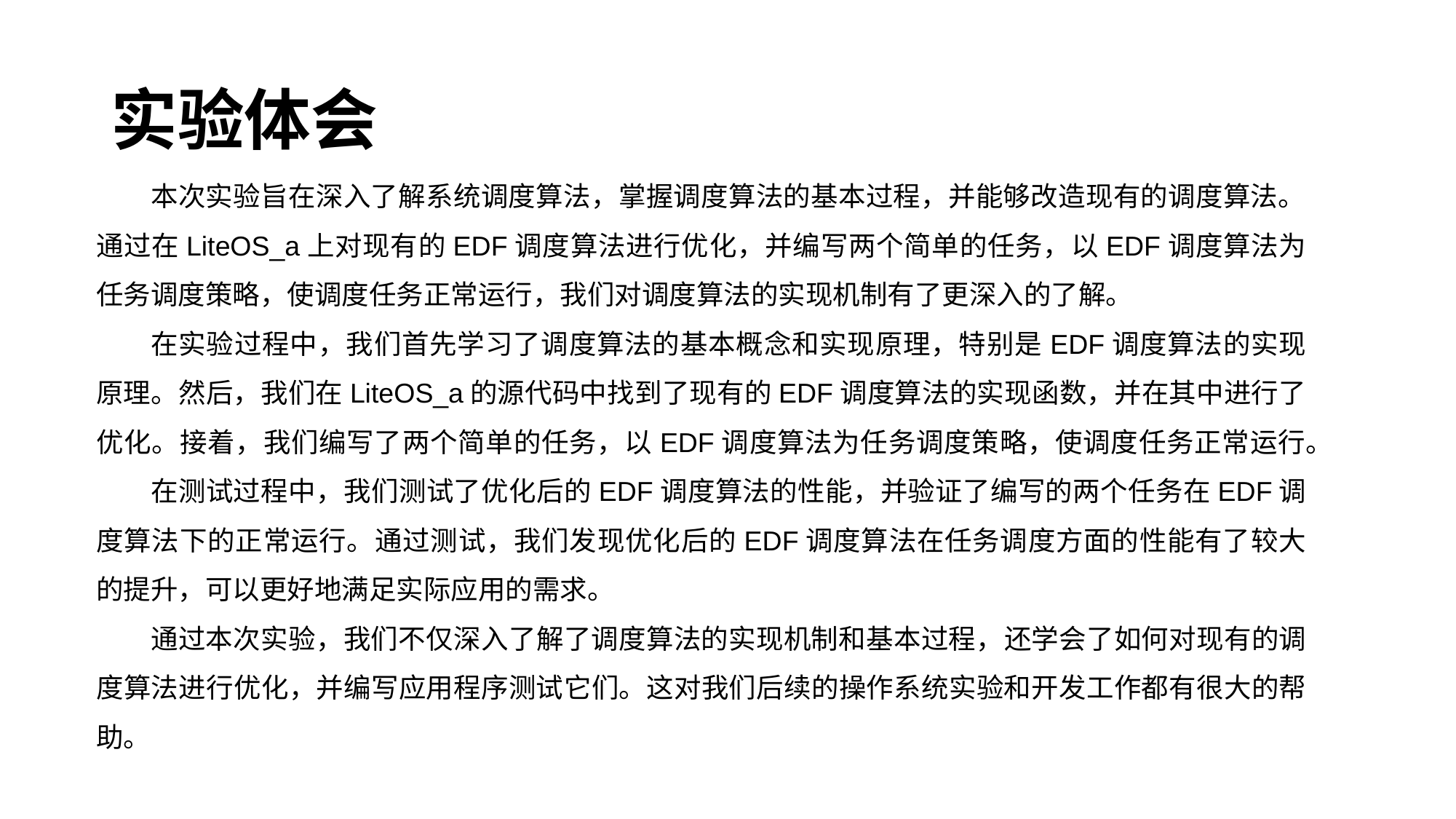

# 实验体会
本次实验旨在深入了解系统调度算法，掌握调度算法的基本过程，并能够改造现有的调度算法。通过在LiteOS_a上对现有的EDF调度算法进行优化，并编写两个简单的任务，以EDF调度算法为任务调度策略，使调度任务正常运行，我们对调度算法的实现机制有了更深入的了解。
在实验过程中，我们首先学习了调度算法的基本概念和实现原理，特别是EDF调度算法的实现原理。然后，我们在LiteOS_a的源代码中找到了现有的EDF调度算法的实现函数，并在其中进行了优化。接着，我们编写了两个简单的任务，以EDF调度算法为任务调度策略，使调度任务正常运行。
在测试过程中，我们测试了优化后的EDF调度算法的性能，并验证了编写的两个任务在EDF调度算法下的正常运行。通过测试，我们发现优化后的EDF调度算法在任务调度方面的性能有了较大的提升，可以更好地满足实际应用的需求。
通过本次实验，我们不仅深入了解了调度算法的实现机制和基本过程，还学会了如何对现有的调度算法进行优化，并编写应用程序测试它们。这对我们后续的操作系统实验和开发工作都有很大的帮助。